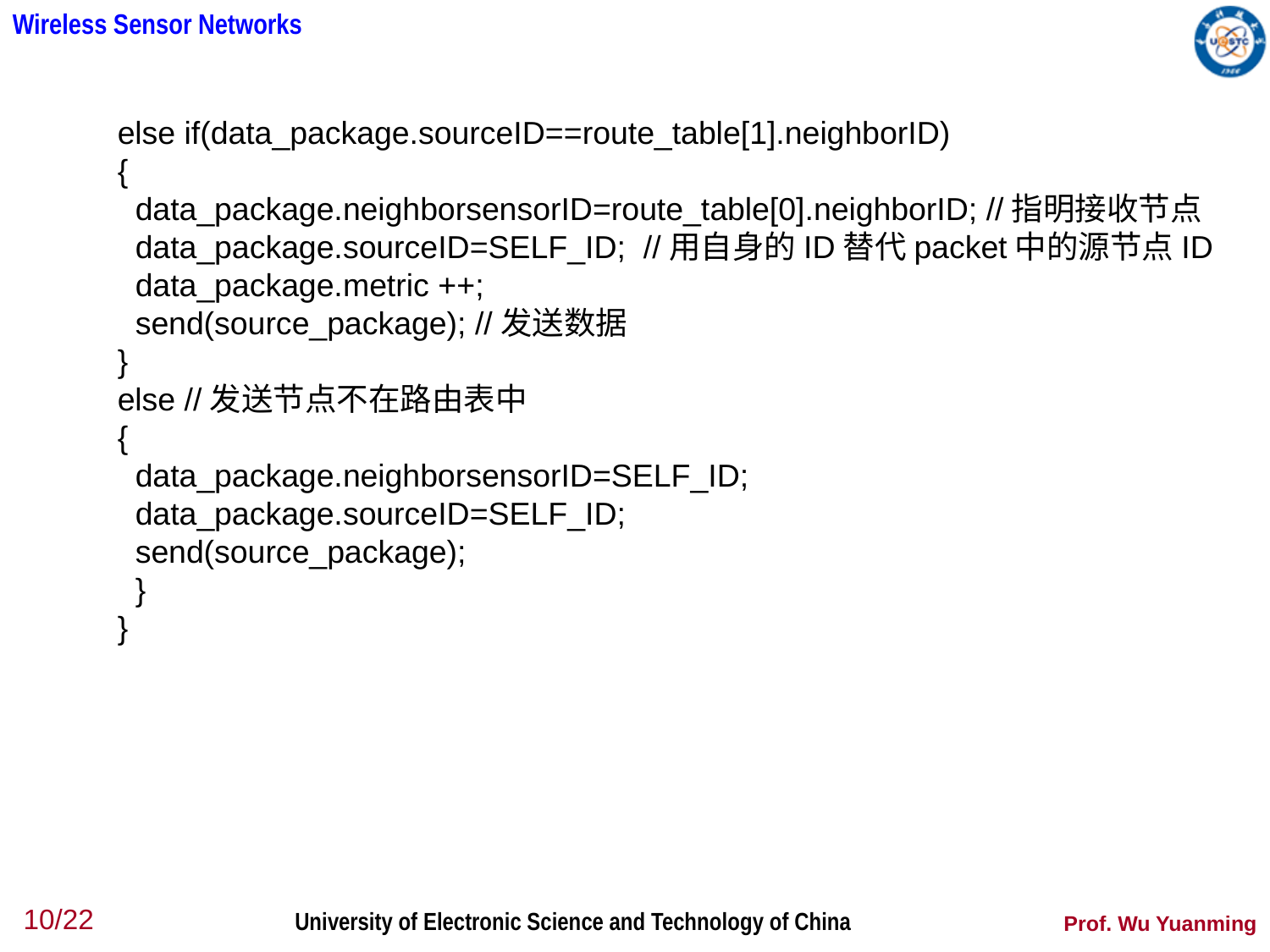

else if(data_package.sourceID==route_table[1].neighborID)
{
  data_package.neighborsensorID=route_table[0].neighborID; //指明接收节点
  data_package.sourceID=SELF_ID;  //用自身的ID替代packet中的源节点ID
  data_package.metric ++;
  send(source_package); //发送数据
}
else //发送节点不在路由表中
{
  data_package.neighborsensorID=SELF_ID;
  data_package.sourceID=SELF_ID;
  send(source_package);
  }
}
10/22